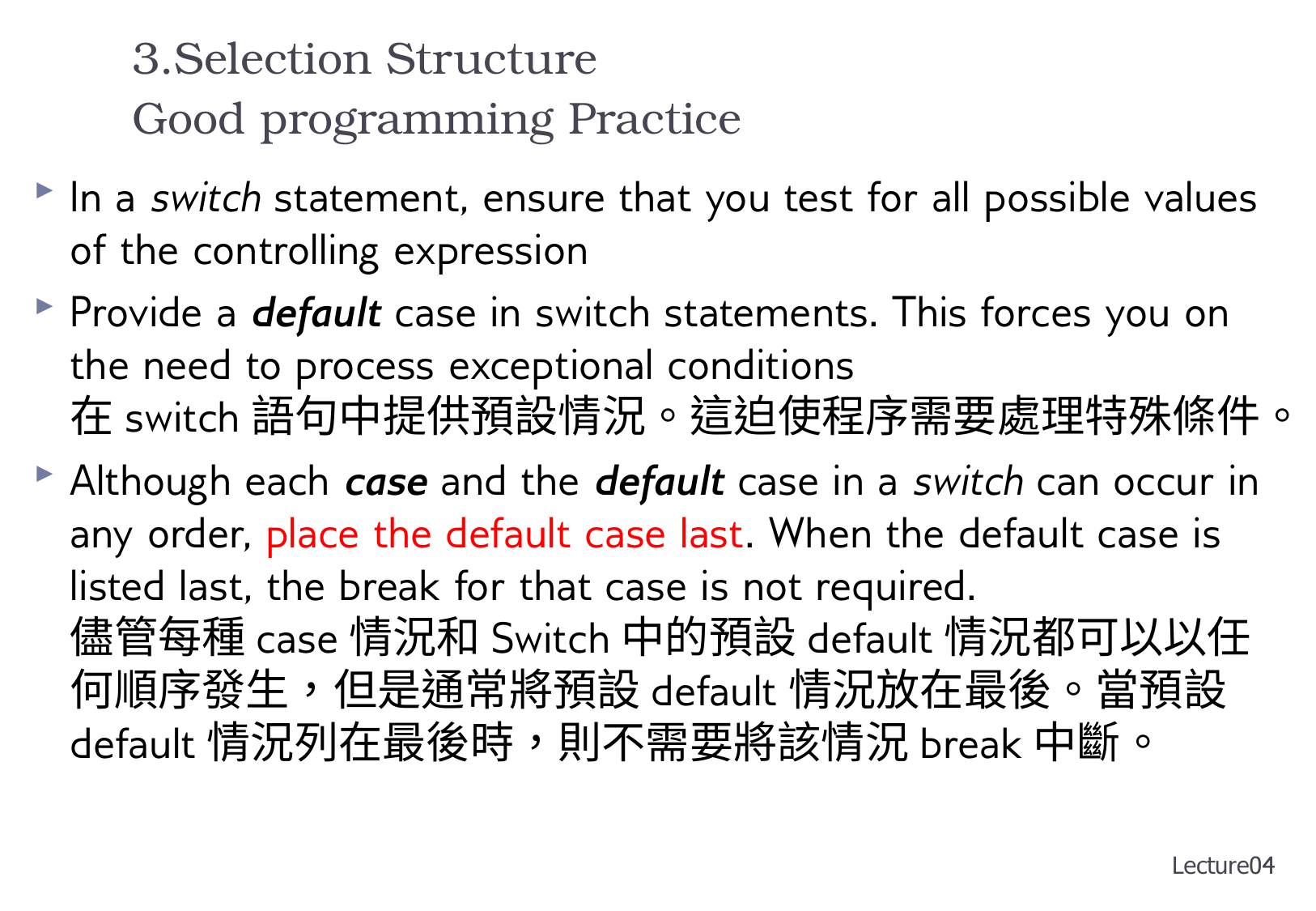

# 3.Selection Structure Good programming Practice
In a switch statement, ensure that you test for all possible values of the controlling expression
Provide a default case in switch statements. This forces you on the need to process exceptional conditions
在switch語句中提供預設情況。這迫使程序需要處理特殊條件。
Although each case and the default case in a switch can occur in any order, place the default case last. When the default case is listed last, the break for that case is not required.
儘管每種case情況和Switch中的預設default情況都可以以任何順序發生，但是通常將預設default情況放在最後。當預設default情況列在最後時，則不需要將該情況break中斷。

30
Lecture04